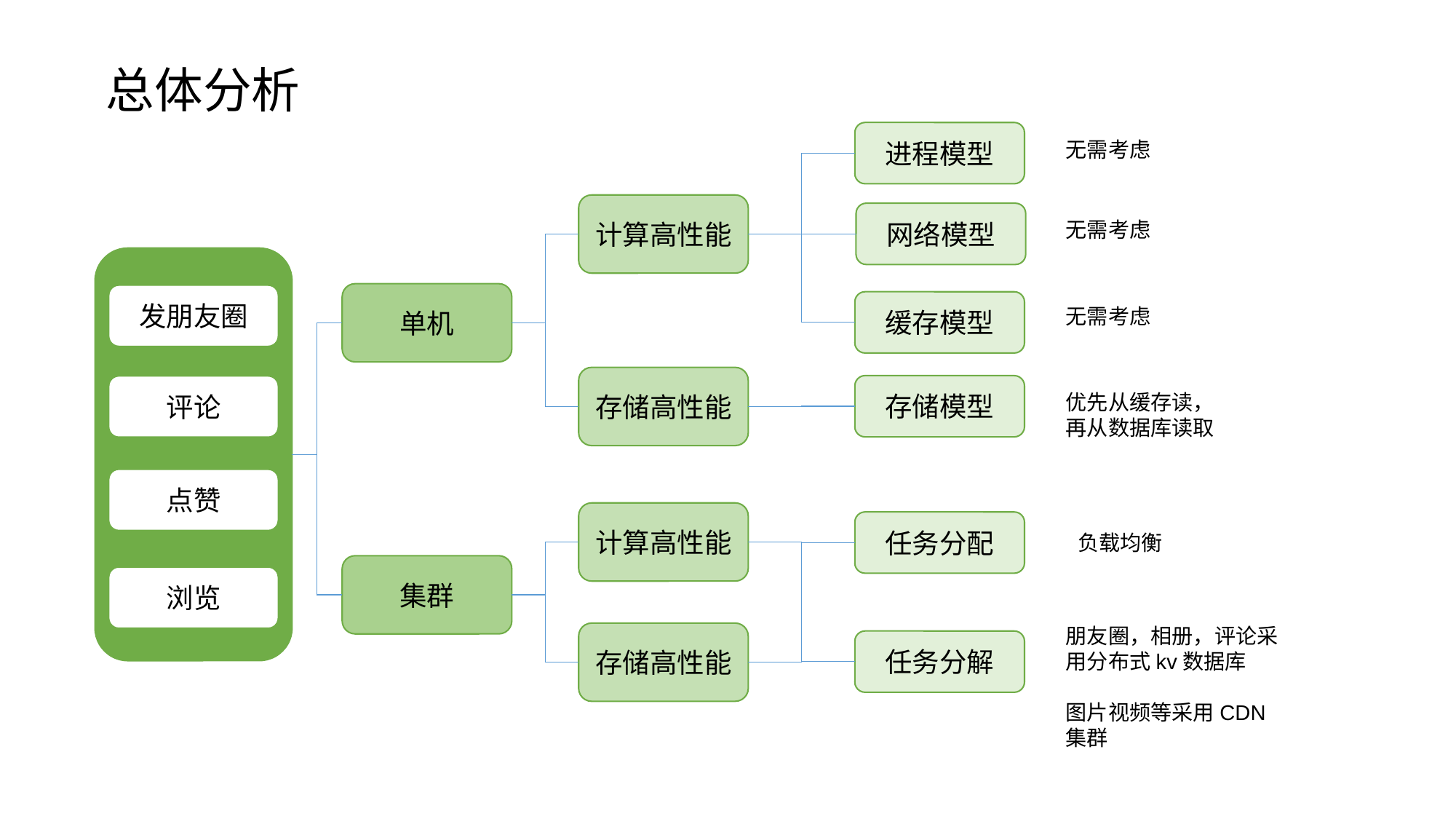

总体分析
进程模型
无需考虑
计算高性能
网络模型
无需考虑

单机
发朋友圈
缓存模型
无需考虑
存储高性能
存储模型
评论
优先从缓存读，再从数据库读取
点赞
计算高性能
任务分配
负载均衡
集群
浏览
朋友圈，相册，评论采用分布式kv数据库

图片视频等采用CDN集群
存储高性能
任务分解